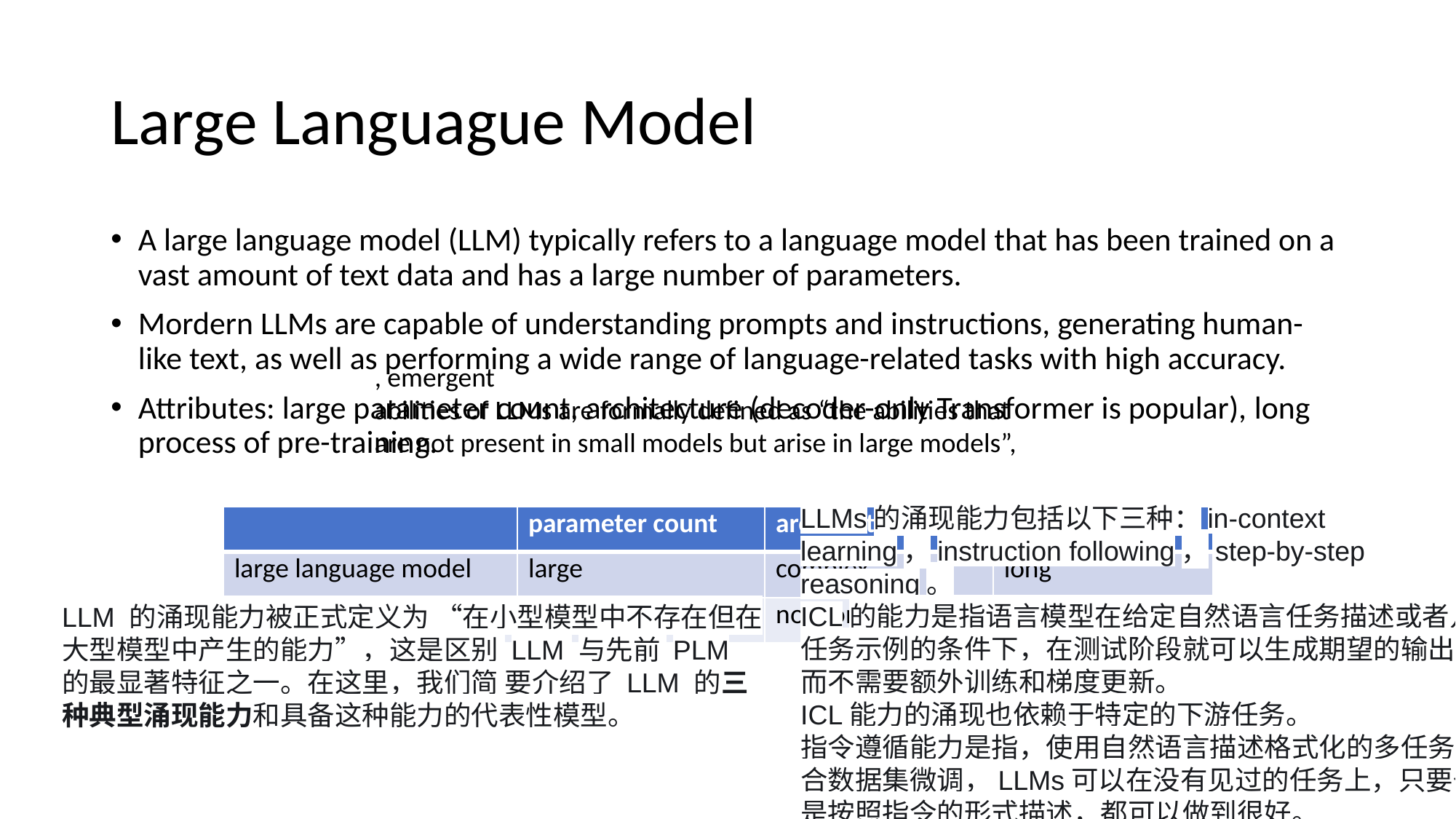

# Large Languague Model
A large language model (LLM) typically refers to a language model that has been trained on a vast amount of text data and has a large number of parameters.
Mordern LLMs are capable of understanding prompts and instructions, generating human-like text, as well as performing a wide range of language-related tasks with high accuracy.
Attributes: large parameter count, architecture (decoder-only Transformer is popular), long process of pre-training.
, emergent
abilities of LLMs are formally defined as “the abilities that
are not present in small models but arise in large models”,
LLMs的涌现能力包括以下三种：in-context learning，instruction following，step-by-step reasoning。
ICL的能力是指语言模型在给定自然语言任务描述或者几个任务示例的条件下，在测试阶段就可以生成期望的输出，而不需要额外训练和梯度更新。
ICL能力的涌现也依赖于特定的下游任务。
指令遵循能力是指，使用自然语言描述格式化的多任务混合数据集微调，LLMs可以在没有见过的任务上，只要也是按照指令的形式描述，都可以做到很好。
逐步推理能力是指，使用思维链提示策略，LLMs可以解决复杂的推理问题，如数学应用题。
据推测，逐步推理能力是通过代码预训练获得的。
|  | parameter count | architecture | pre-training |
| --- | --- | --- | --- |
| large language model | large | complex | long |
| normal language model | not large | not complex | shorter |
LLM 的涌现能力被正式定义为 “在小型模型中不存在但在大型模型中产生的能力”，这是区别 LLM 与先前 PLM 的最显著特征之一。在这里，我们简 要介绍了 LLM 的三种典型涌现能力和具备这种能力的代表性模型。